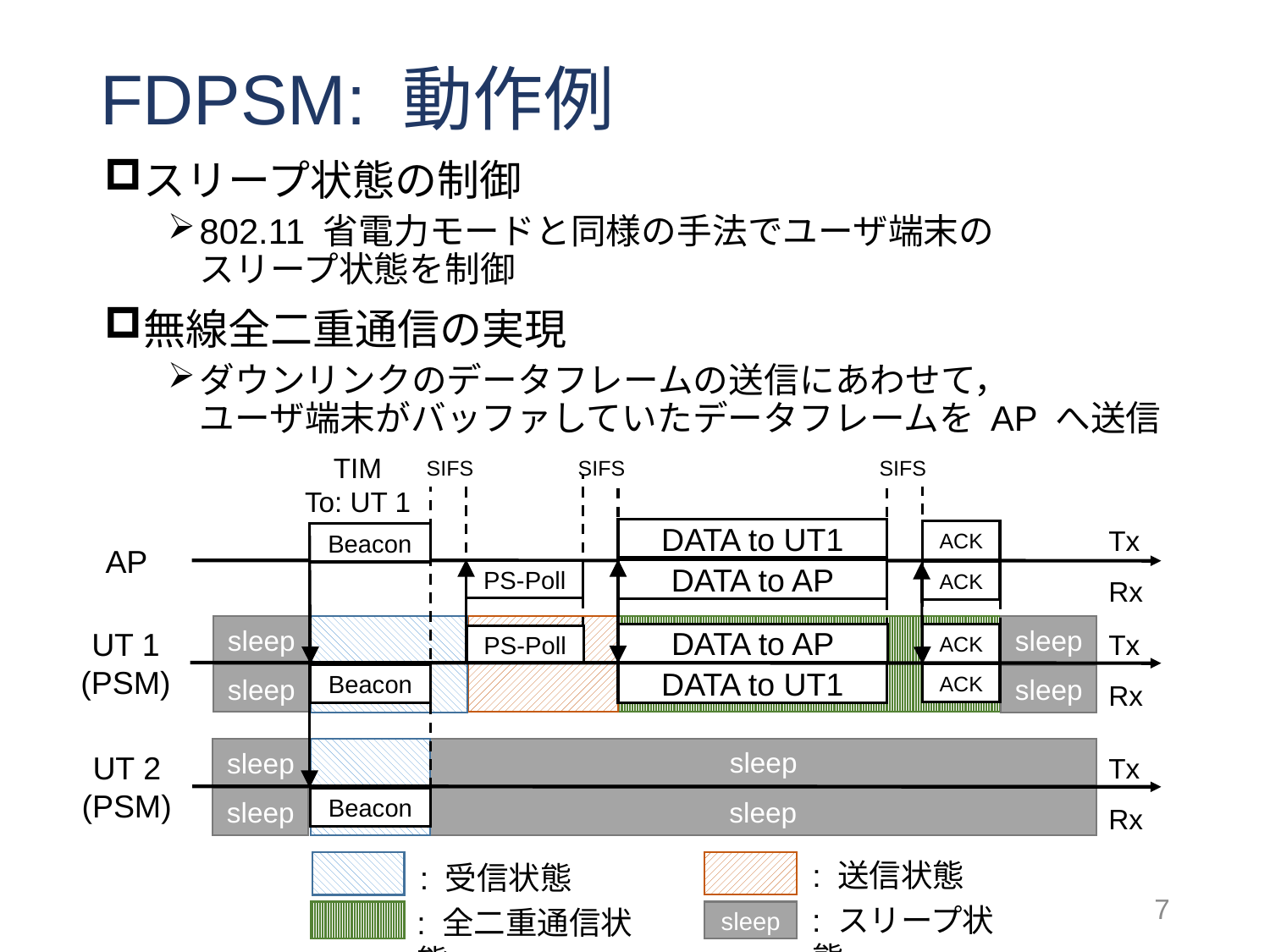

# FDPSM: 動作例
スリープ状態の制御
802.11 省電力モードと同様の手法でユーザ端末の
スリープ状態を制御
無線全二重通信の実現
ダウンリンクのデータフレームの送信にあわせて，
ユーザ端末がバッファしていたデータフレームを AP へ送信
TIM
To: UT 1
SIFS
SIFS
SIFS
Tx
Rx
DATA to UT1
ACK
Beacon
AP
DATA to AP
PS-Poll
ACK
Tx
Rx
sleep

sleep
UT 1
(PSM)
ACK
DATA to AP
PS-Poll
DATA to UT1
ACK
Beacon
sleep
sleep
Tx
Rx
sleep

sleep
UT 2 (PSM)
sleep
sleep
Beacon
: 送信状態

: 受信状態
: スリープ状態
: 全二重通信状態

sleep
7